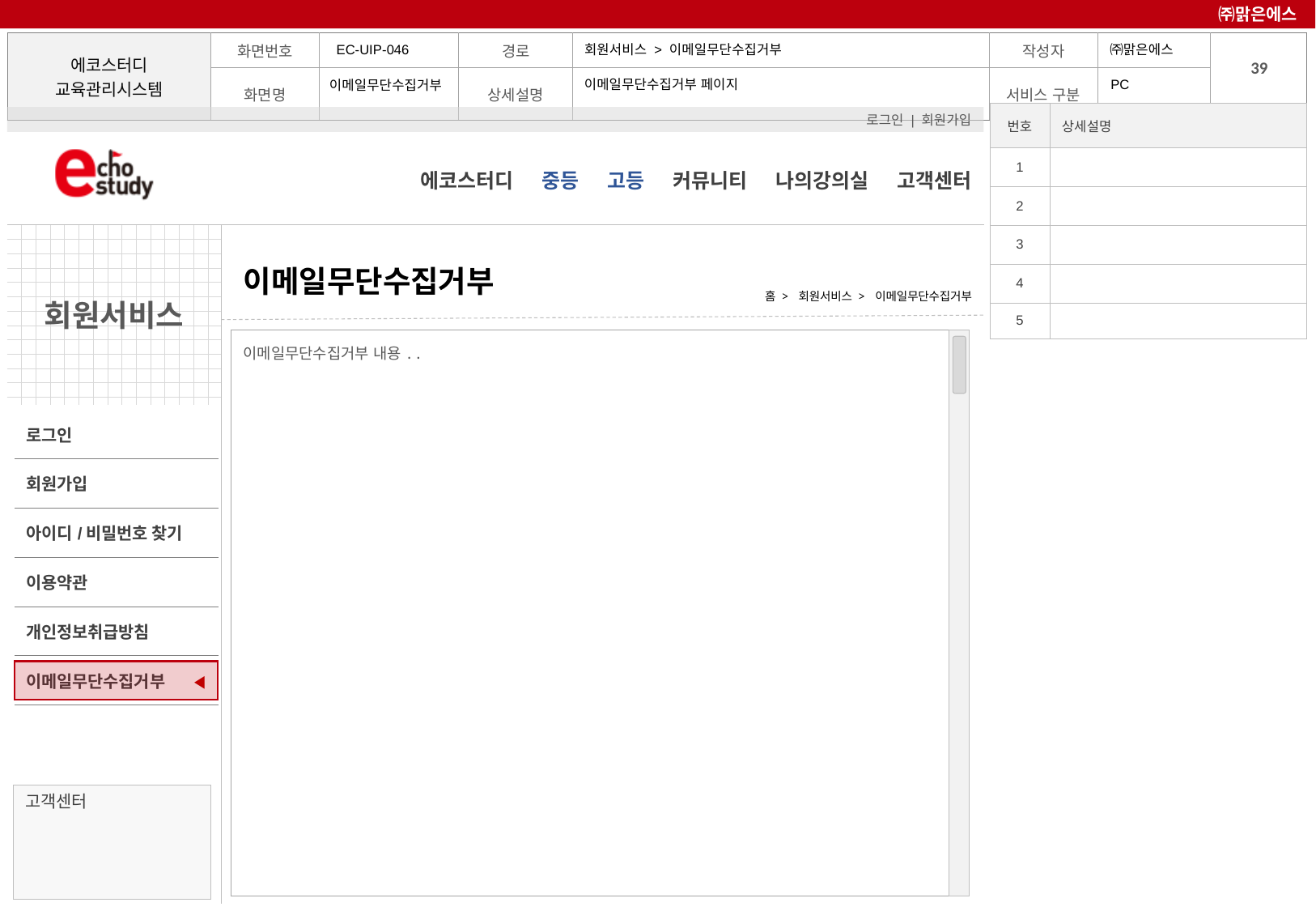

㈜맑은에스
회원서비스 > 이메일무단수집거부
EC-UIP-046
PC
이메일무단수집거부 페이지
이메일무단수집거부
| 번호 | 상세설명 |
| --- | --- |
| 1 |  |
| 2 |  |
| 3 |  |
| 4 |  |
| 5 |  |
# 이메일무단수집거부
홈 > 회원서비스 > 이메일무단수집거부
이메일무단수집거부 내용..

◀